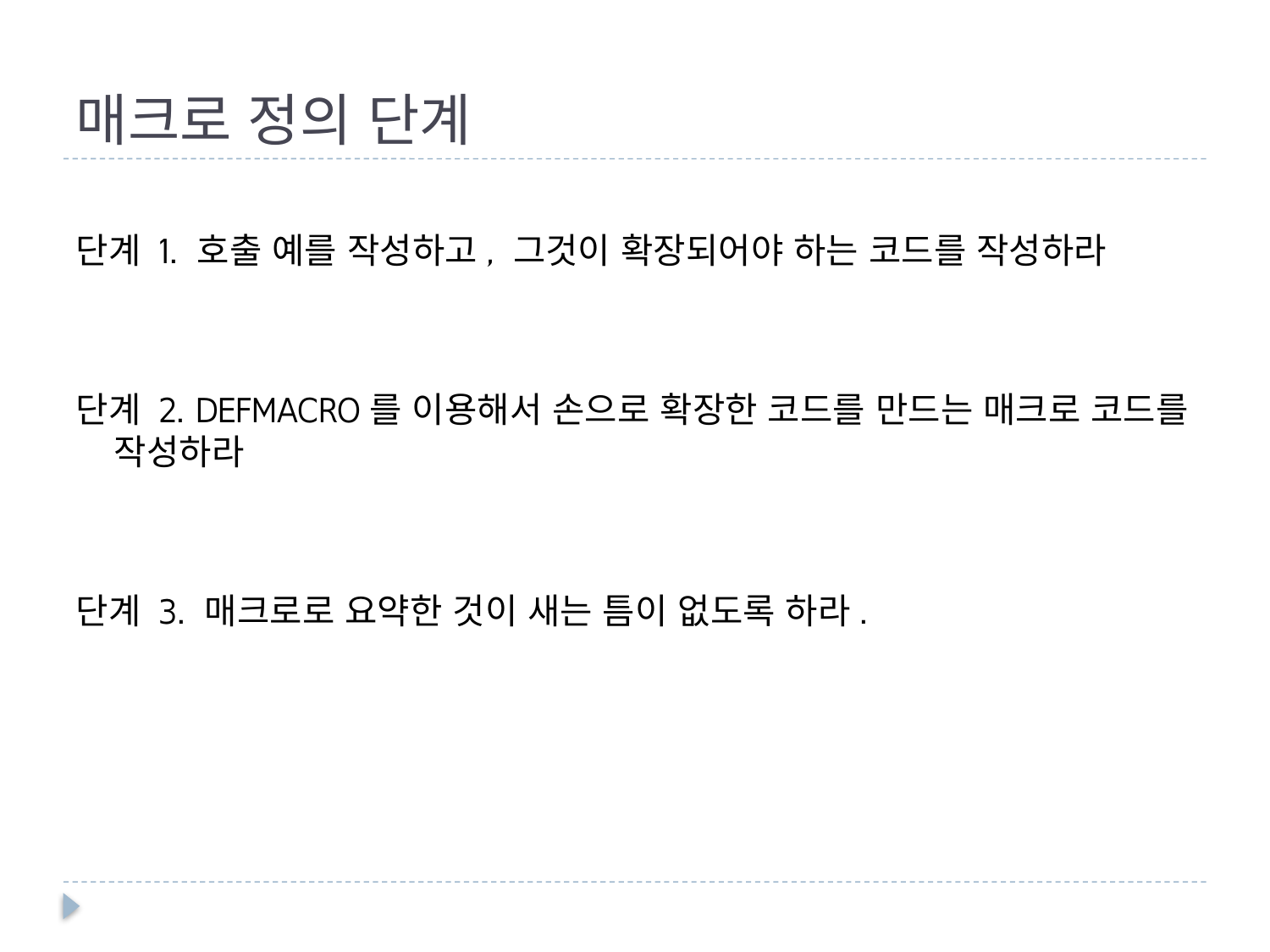

# 매크로 정의 단계

단계 1. 호출 예를 작성하고, 그것이 확장되어야 하는 코드를 작성하라

단계 2. DEFMACRO를 이용해서 손으로 확장한 코드를 만드는 매크로 코드를 작성하라

단계 3. 매크로로 요약한 것이 새는 틈이 없도록 하라.